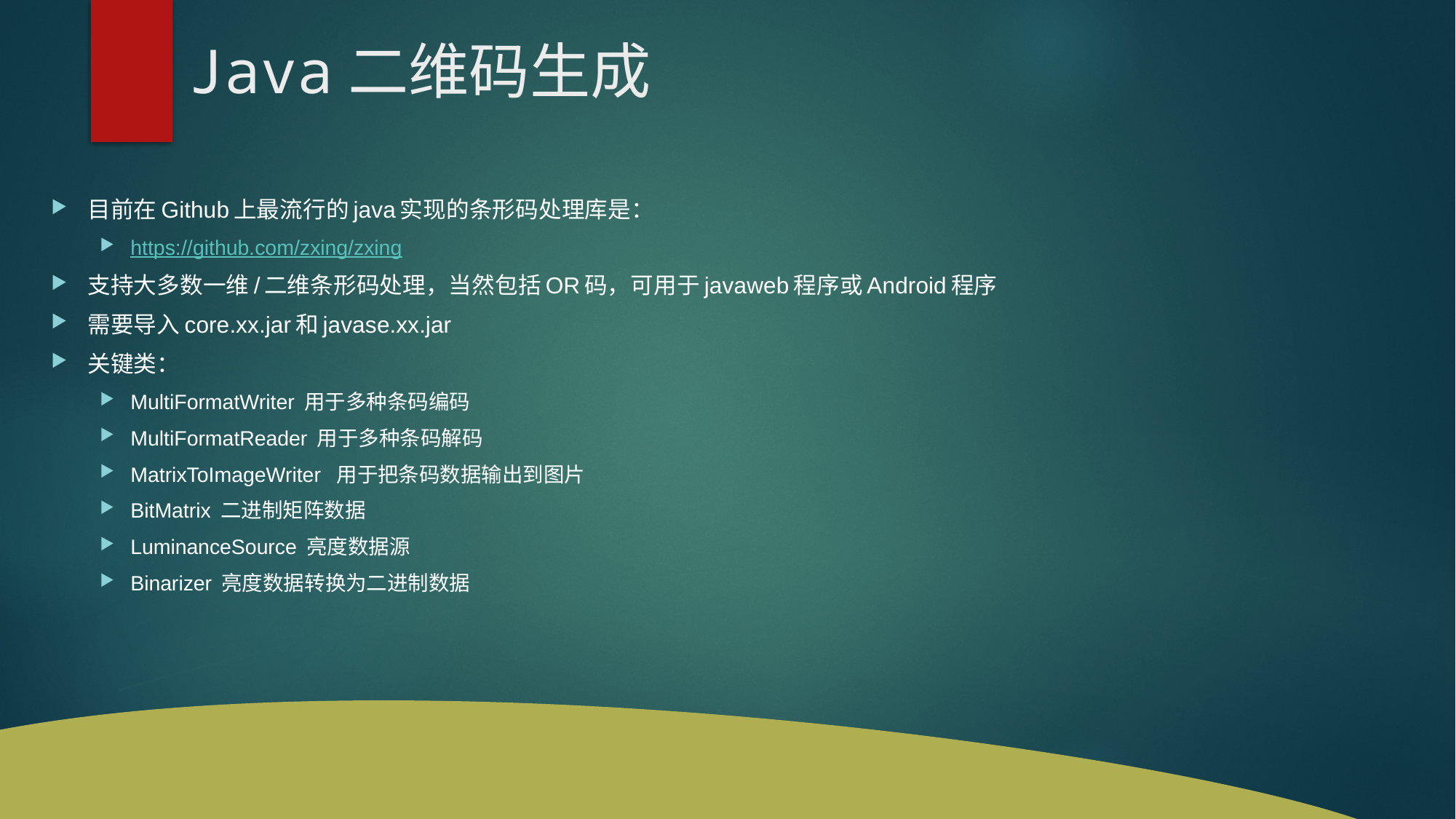

# Java二维码生成
目前在Github上最流行的java实现的条形码处理库是：
https://github.com/zxing/zxing
支持大多数一维/二维条形码处理，当然包括OR码，可用于javaweb程序或Android程序
需要导入core.xx.jar和javase.xx.jar
关键类：
MultiFormatWriter 用于多种条码编码
MultiFormatReader 用于多种条码解码
MatrixToImageWriter  用于把条码数据输出到图片
BitMatrix 二进制矩阵数据
LuminanceSource 亮度数据源
Binarizer 亮度数据转换为二进制数据